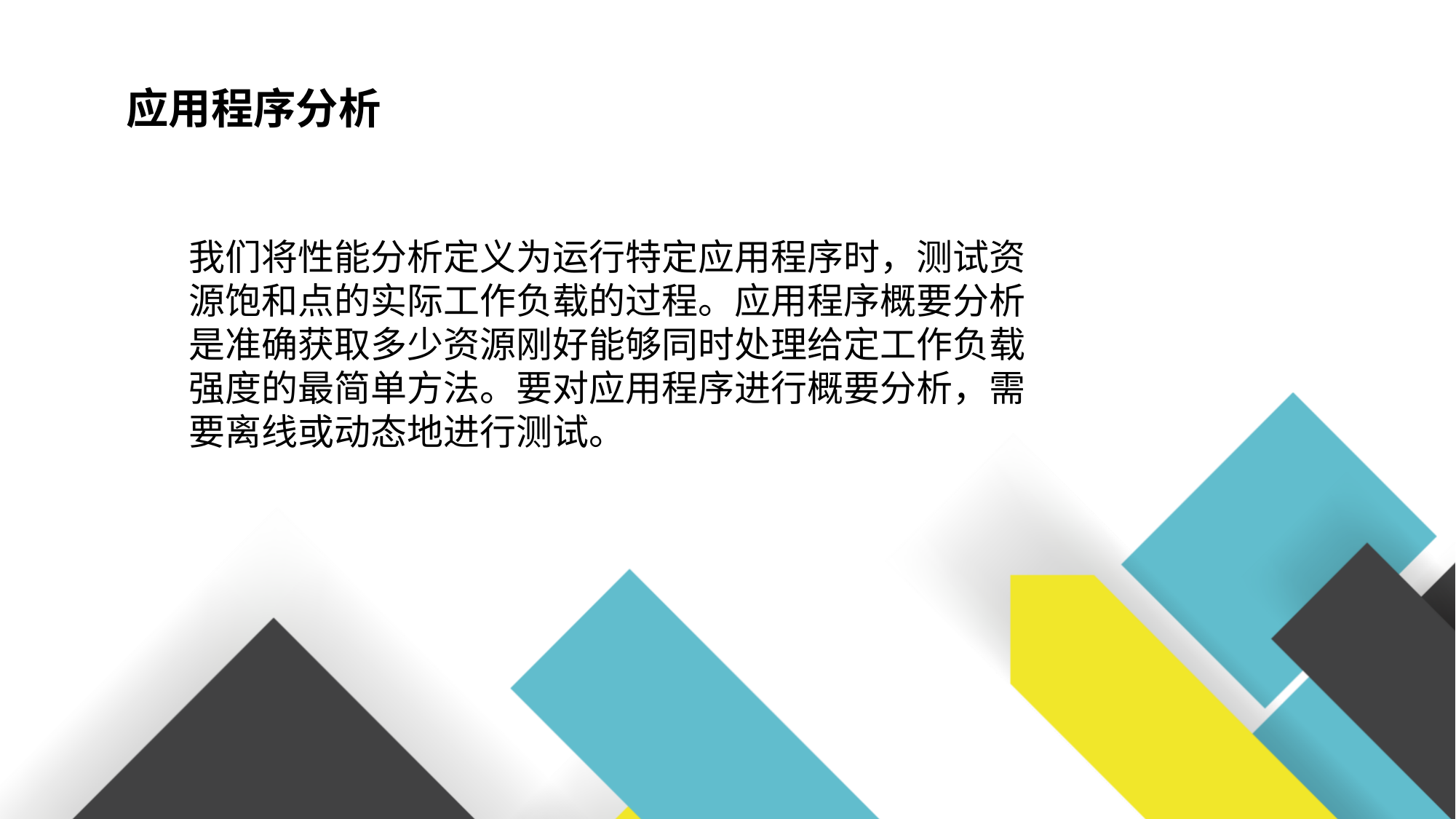

应用程序分析
我们将性能分析定义为运行特定应用程序时，测试资源饱和点的实际工作负载的过程。应用程序概要分析是准确获取多少资源刚好能够同时处理给定工作负载强度的最简单方法。要对应用程序进行概要分析，需要离线或动态地进行测试。